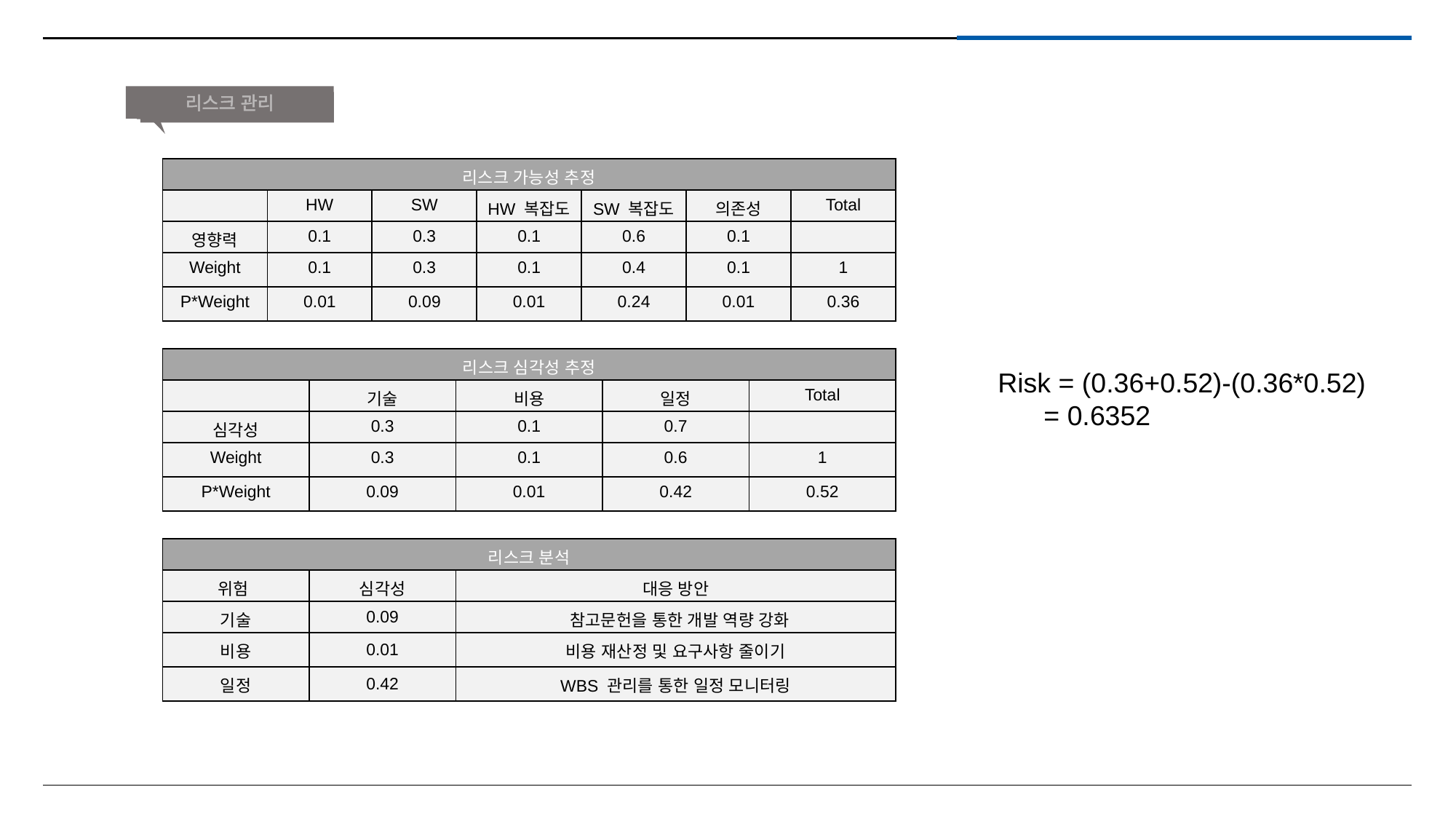

리스크 관리

| 리스크 가능성 추정 |  |  |  |  |  |  |
| --- | --- | --- | --- | --- | --- | --- |
|  | HW | SW | HW 복잡도 | SW 복잡도 | 의존성 | Total |
| 영향력 | 0.1 | 0.3 | 0.1 | 0.6 | 0.1 |  |
| Weight | 0.1 | 0.3 | 0.1 | 0.4 | 0.1 | 1 |
| P\*Weight | 0.01 | 0.09 | 0.01 | 0.24 | 0.01 | 0.36 |
| 리스크 심각성 추정 |  |  |  |  |
| --- | --- | --- | --- | --- |
|  | 기술 | 비용 | 일정 | Total |
| 심각성 | 0.3 | 0.1 | 0.7 |  |
| Weight | 0.3 | 0.1 | 0.6 | 1 |
| P\*Weight | 0.09 | 0.01 | 0.42 | 0.52 |
Risk = (0.36+0.52)-(0.36*0.52)
      = 0.6352
| 리스크 분석 |  |  |
| --- | --- | --- |
| 위험 | 심각성 | 대응 방안 |
| 기술 | 0.09 | 참고문헌을 통한 개발 역량 강화 |
| 비용 | 0.01 | 비용 재산정 및 요구사항 줄이기 |
| 일정 | 0.42 | WBS 관리를 통한 일정 모니터링 |